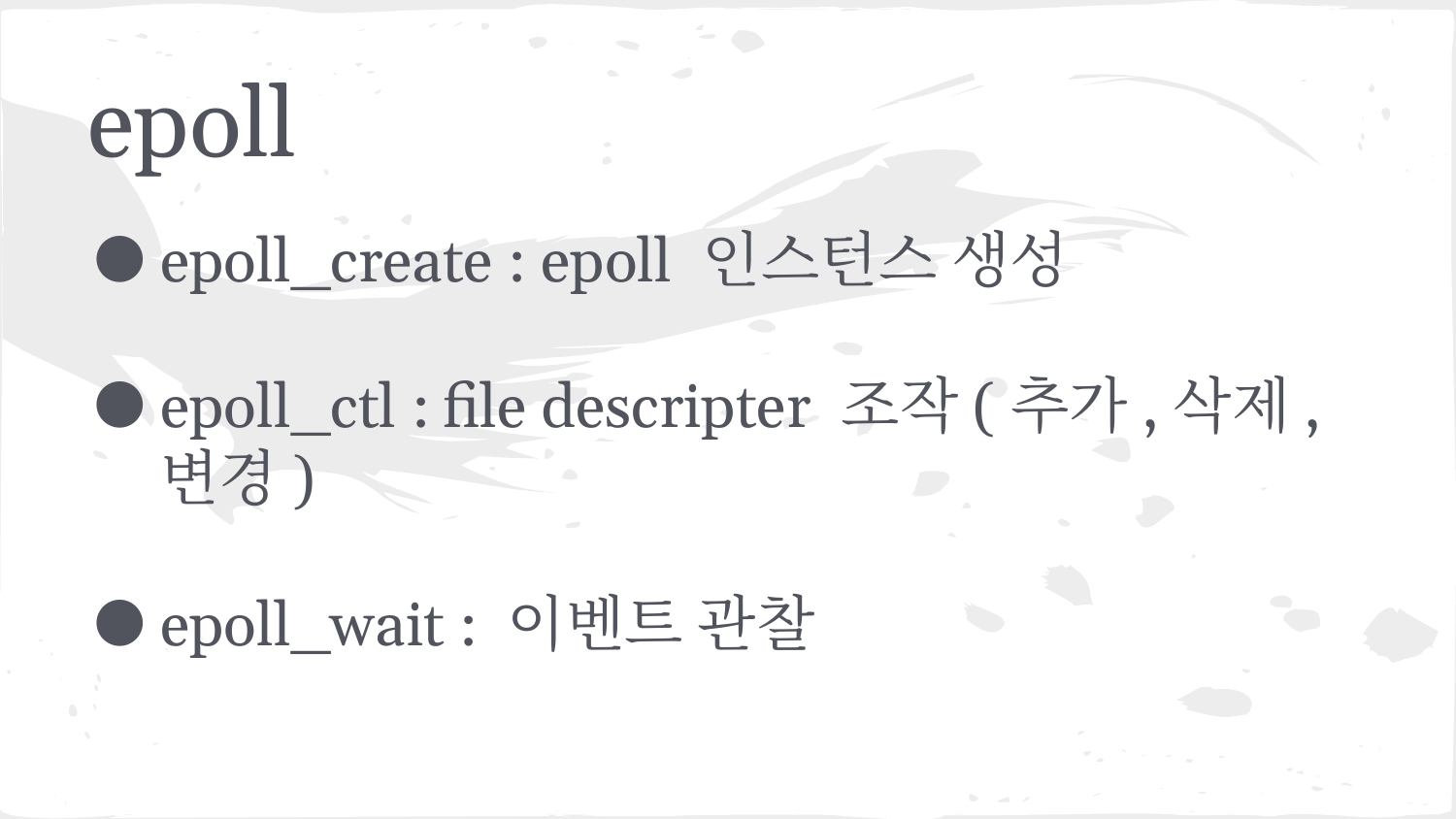

# epoll
epoll_create : epoll 인스턴스 생성

epoll_ctl : file descripter 조작(추가,삭제,변경)

epoll_wait : 이벤트 관찰